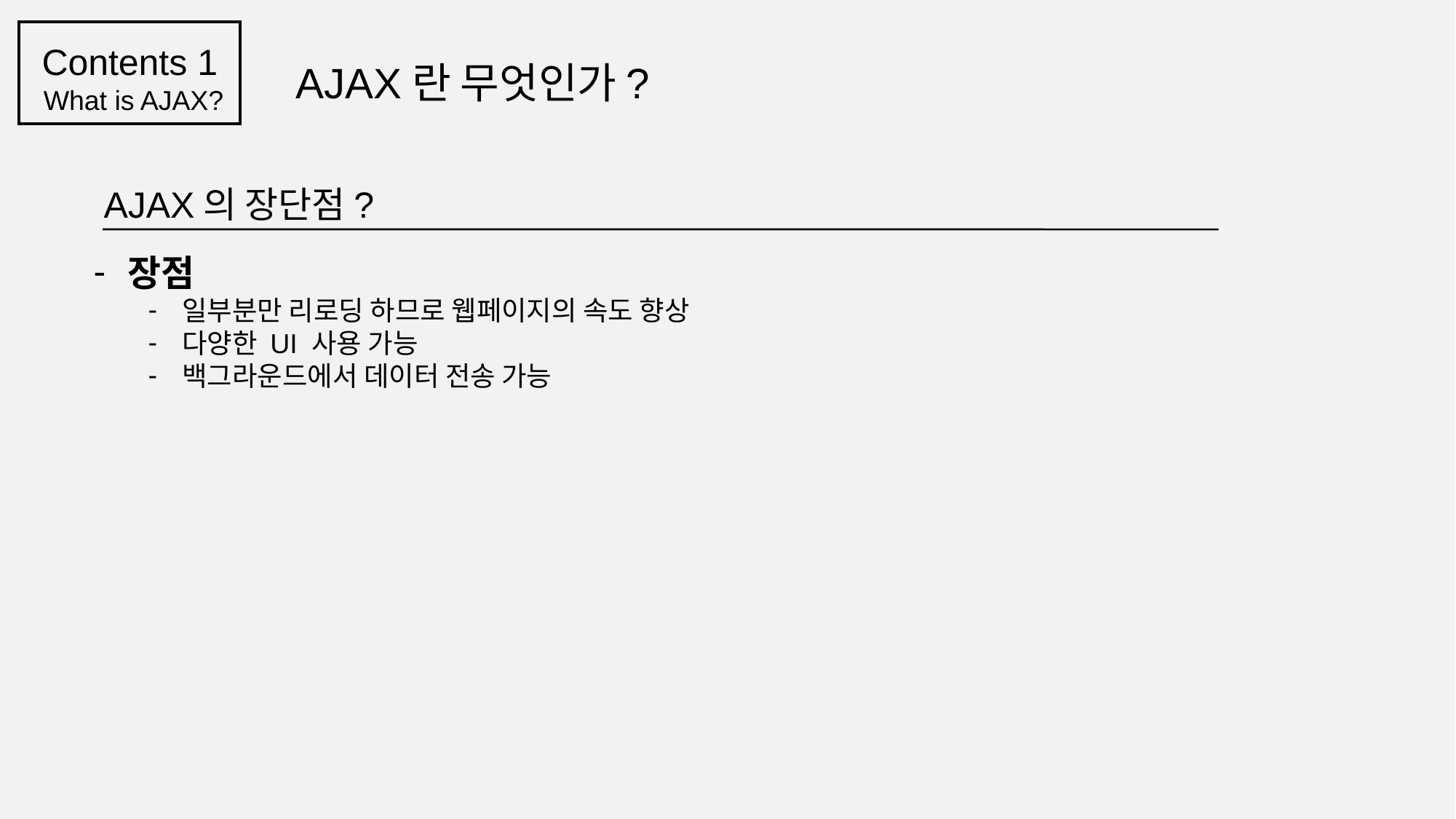

Contents 1
What is AJAX?
AJAX란 무엇인가?
 AJAX의 장단점?
장점
일부분만 리로딩 하므로 웹페이지의 속도 향상
다양한 UI 사용 가능
백그라운드에서 데이터 전송 가능